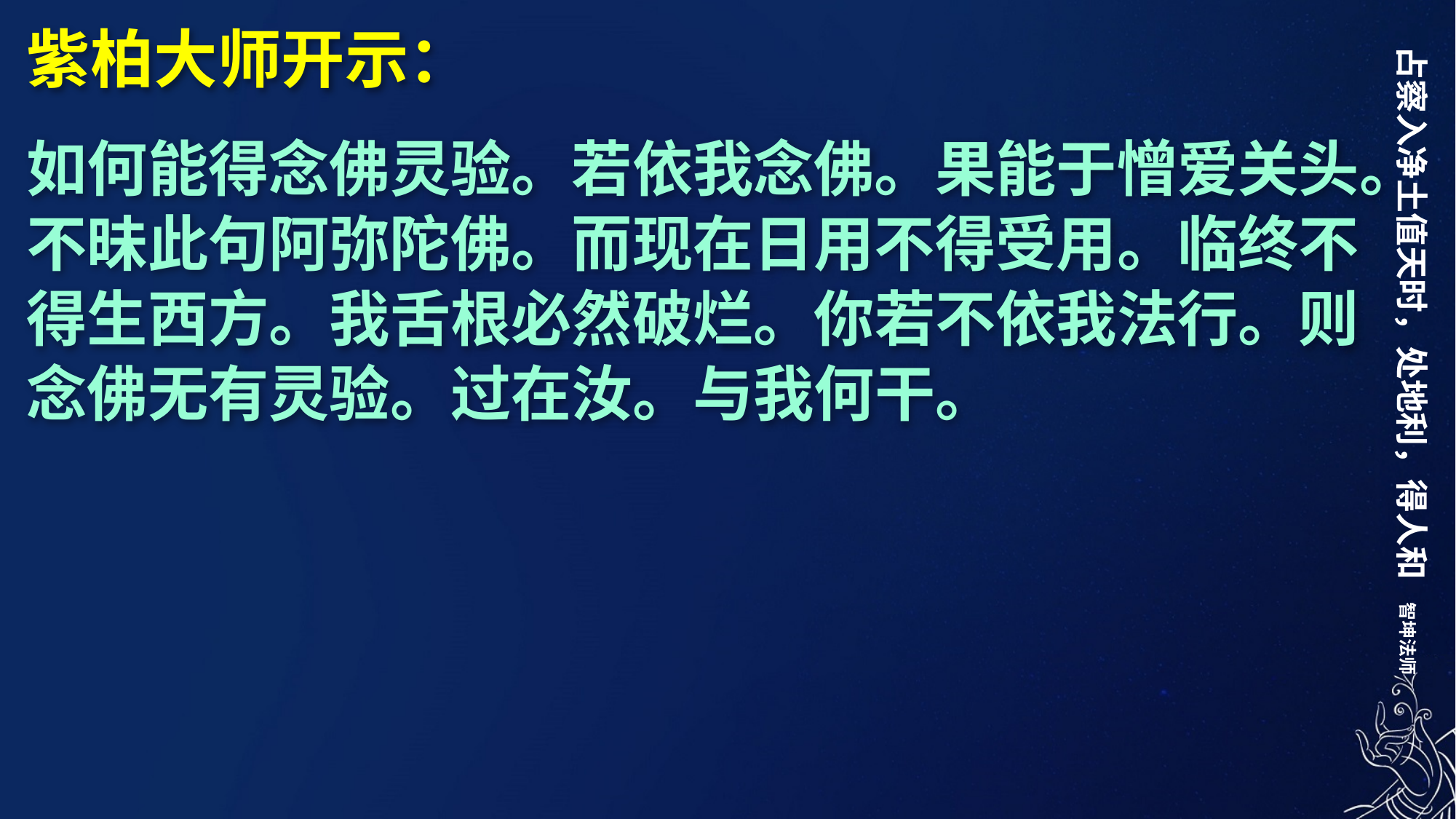

# 紫柏大师开示：
如何能得念佛灵验。若依我念佛。果能于憎爱关头。不昧此句阿弥陀佛。而现在日用不得受用。临终不得生西方。我舌根必然破烂。你若不依我法行。则念佛无有灵验。过在汝。与我何干。